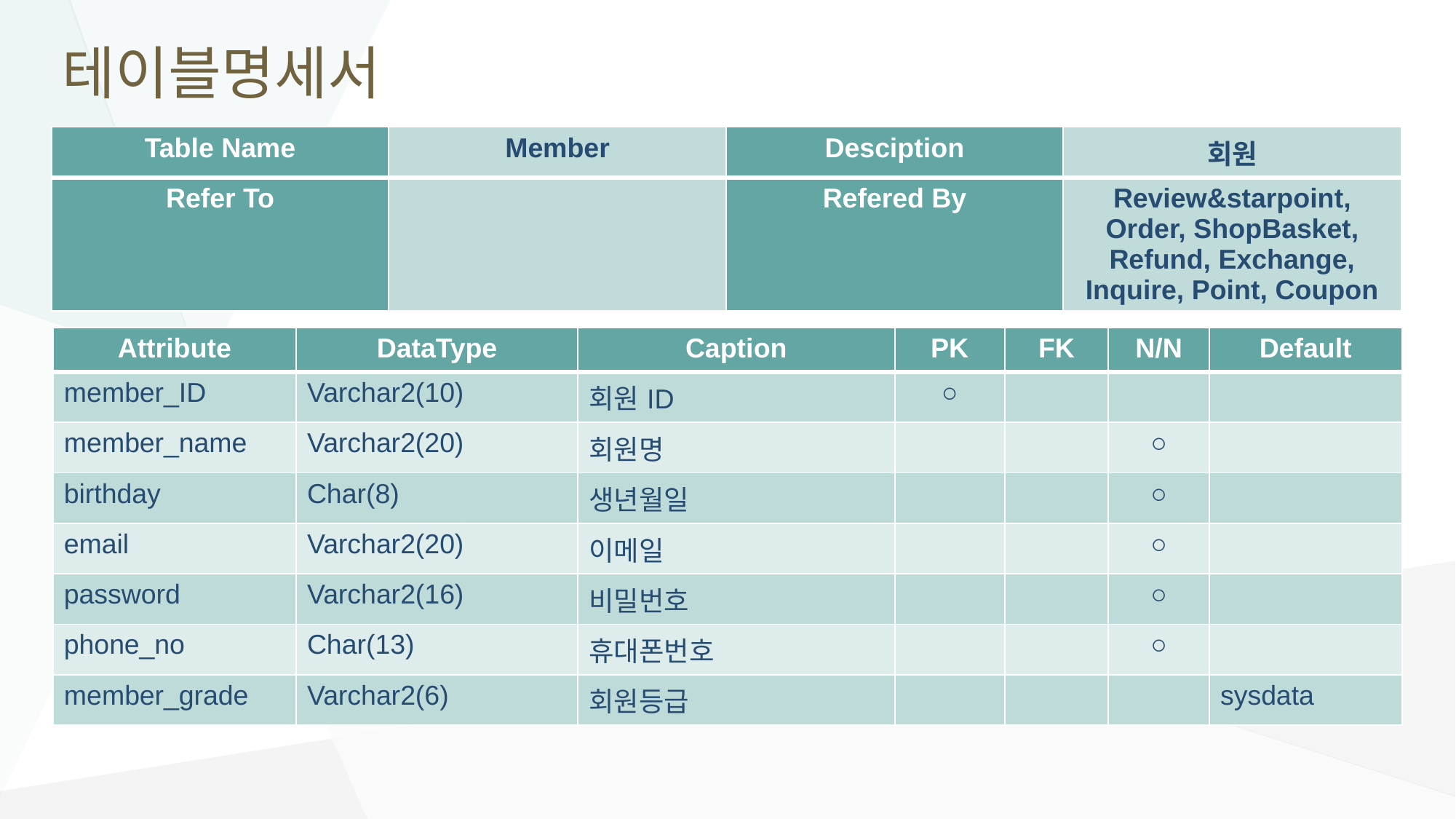

# 테이블명세서
| Table Name | Member | Desciption | 회원 |
| --- | --- | --- | --- |
| Refer To |  | Refered By | Review&starpoint, Order, ShopBasket, Refund, Exchange, Inquire, Point, Coupon |
| Attribute | DataType | Caption | PK | FK | N/N | Default |
| --- | --- | --- | --- | --- | --- | --- |
| member\_ID | Varchar2(10) | 회원ID | ○ |  |  |  |
| member\_name | Varchar2(20) | 회원명 |  |  | ○ |  |
| birthday | Char(8) | 생년월일 |  |  | ○ |  |
| email | Varchar2(20) | 이메일 |  |  | ○ |  |
| password | Varchar2(16) | 비밀번호 |  |  | ○ |  |
| phone\_no | Char(13) | 휴대폰번호 |  |  | ○ |  |
| member\_grade | Varchar2(6) | 회원등급 |  |  |  | sysdata |